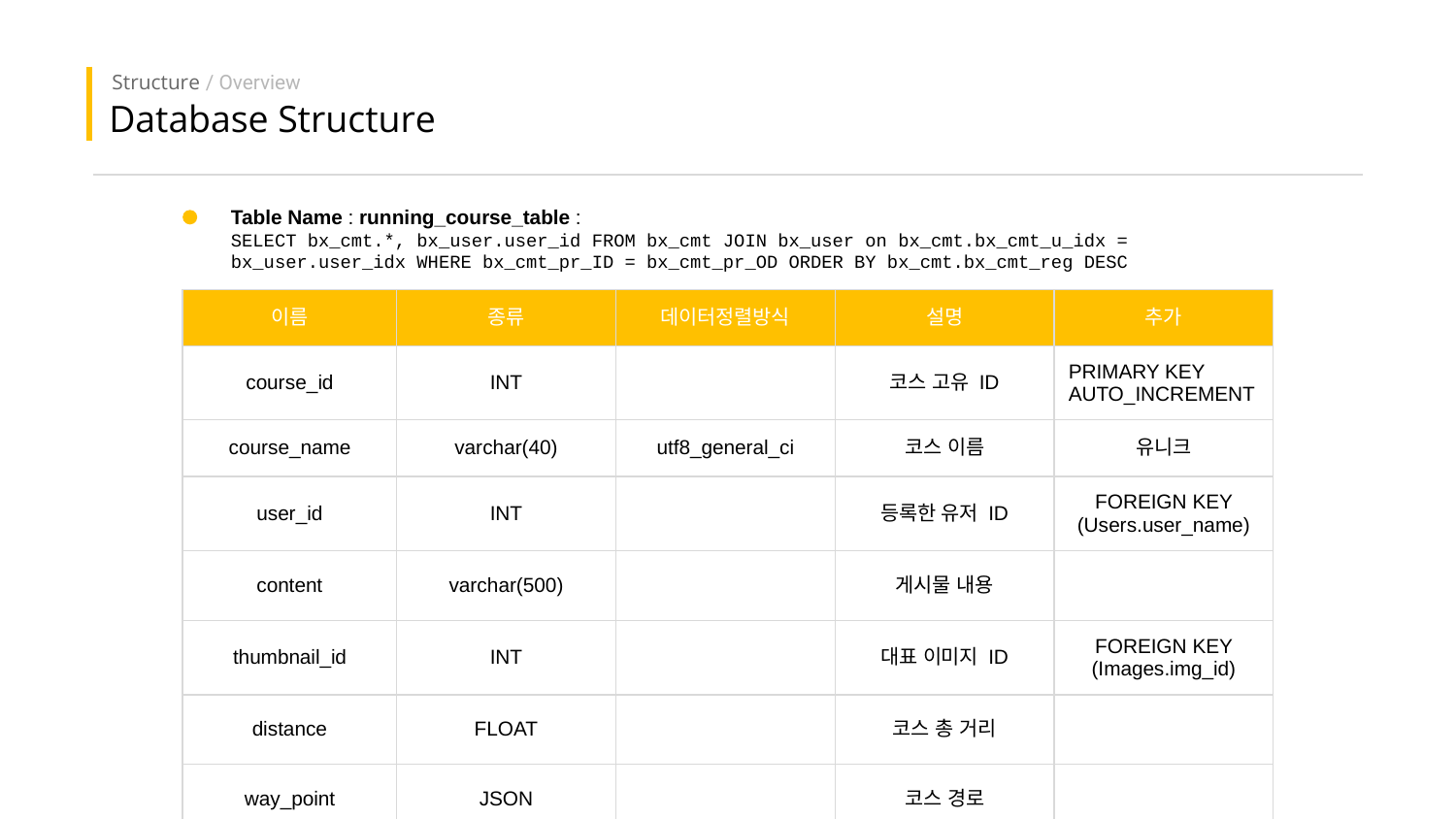

Structure / Overview
Database Structure
Table Name : running_course_table :
SELECT bx_cmt.*, bx_user.user_id FROM bx_cmt JOIN bx_user on bx_cmt.bx_cmt_u_idx = bx_user.user_idx WHERE bx_cmt_pr_ID = bx_cmt_pr_OD ORDER BY bx_cmt.bx_cmt_reg DESC

| 이름 | 종류 | 데이터정렬방식 | 설명 | 추가 |
| --- | --- | --- | --- | --- |
| course\_id | INT |  | 코스 고유 ID | PRIMARY KEY AUTO\_INCREMENT |
| course\_name | varchar(40) | utf8\_general\_ci | 코스 이름 | 유니크 |
| user\_id | INT |  | 등록한 유저 ID | FOREIGN KEY (Users.user\_name) |
| content | varchar(500) |  | 게시물 내용 |  |
| thumbnail\_id | INT |  | 대표 이미지 ID | FOREIGN KEY (Images.img\_id) |
| distance | FLOAT |  | 코스 총 거리 |  |
| way\_point | JSON |  | 코스 경로 |  |